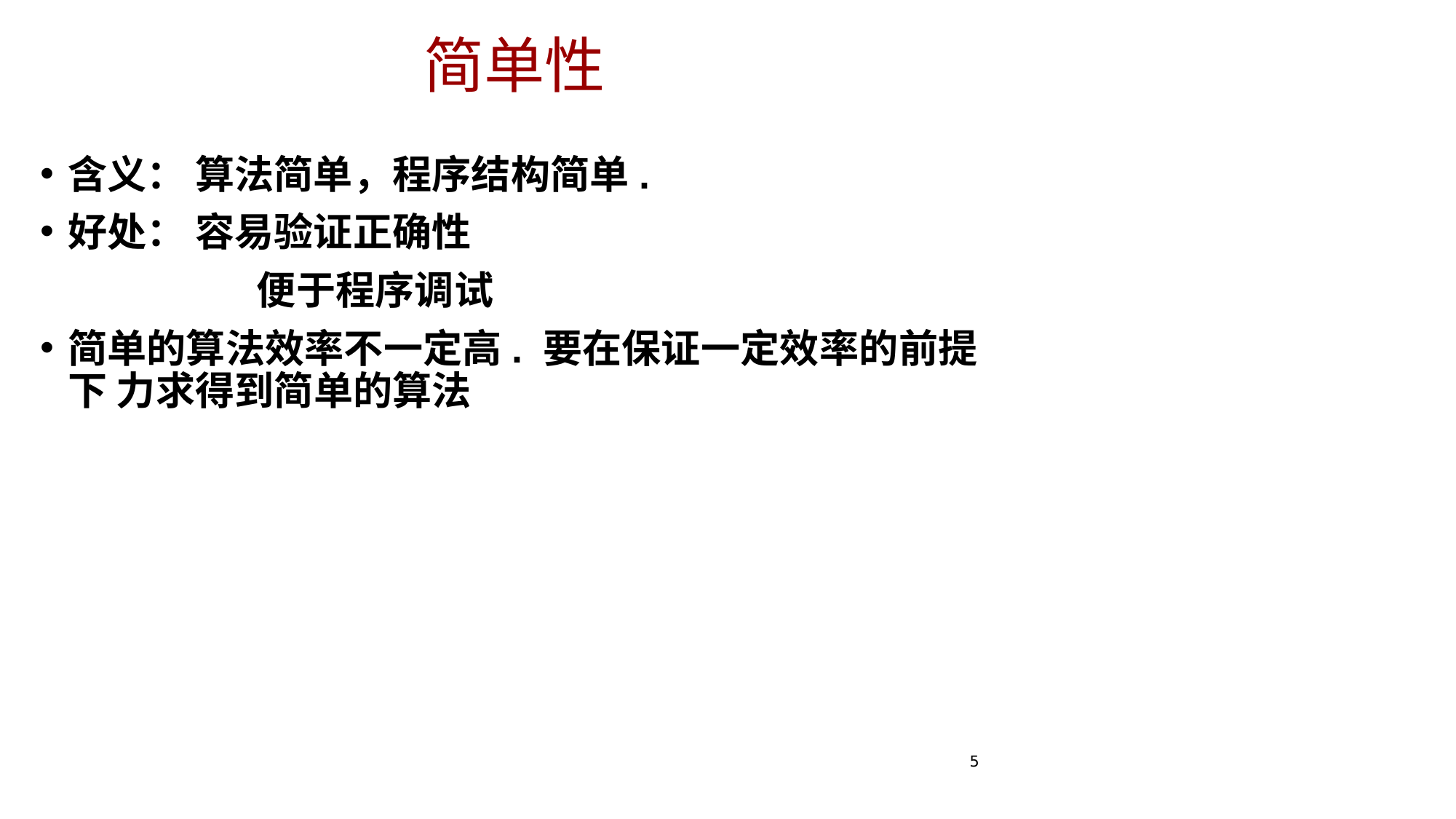

# 简单性
含义： 算法简单，程序结构简单.
好处： 容易验证正确性
便于程序调试
简单的算法效率不一定高. 要在保证一定效率的前提下 力求得到简单的算法
5